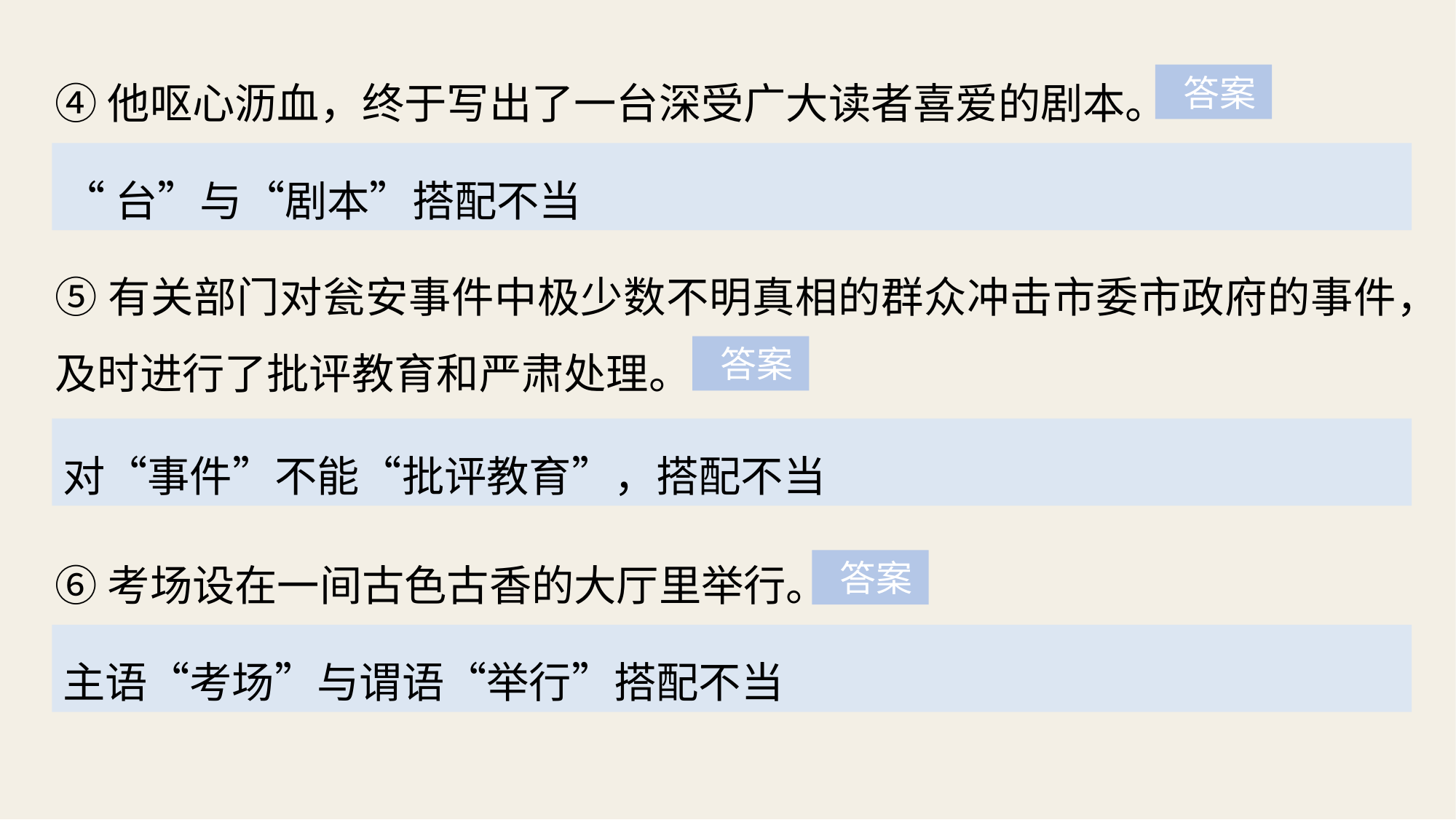

④他呕心沥血，终于写出了一台深受广大读者喜爱的剧本。
 答案
“台”与“剧本”搭配不当
⑤有关部门对瓮安事件中极少数不明真相的群众冲击市委市政府的事件，及时进行了批评教育和严肃处理。
 答案
对“事件”不能“批评教育”，搭配不当
⑥考场设在一间古色古香的大厅里举行。
 答案
主语“考场”与谓语“举行”搭配不当